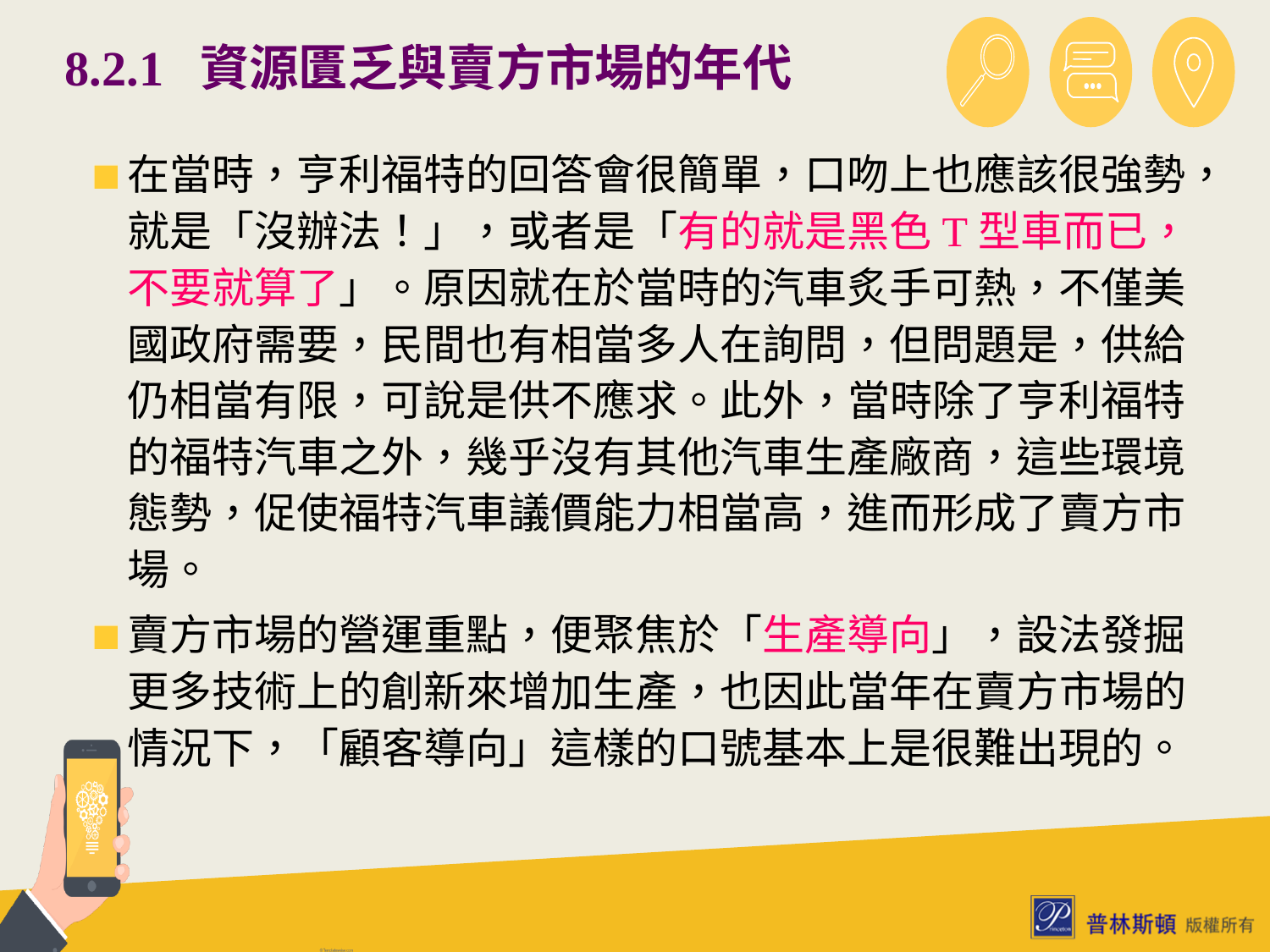

# 8.2.1  資源匱乏與賣方市場的年代
在當時，亨利福特的回答會很簡單，口吻上也應該很強勢，就是「沒辦法！」，或者是「有的就是黑色T型車而已，不要就算了」。原因就在於當時的汽車炙手可熱，不僅美國政府需要，民間也有相當多人在詢問，但問題是，供給仍相當有限，可說是供不應求。此外，當時除了亨利福特的福特汽車之外，幾乎沒有其他汽車生產廠商，這些環境態勢，促使福特汽車議價能力相當高，進而形成了賣方市場。
賣方市場的營運重點，便聚焦於「生產導向」，設法發掘更多技術上的創新來增加生產，也因此當年在賣方市場的情況下，「顧客導向」這樣的口號基本上是很難出現的。